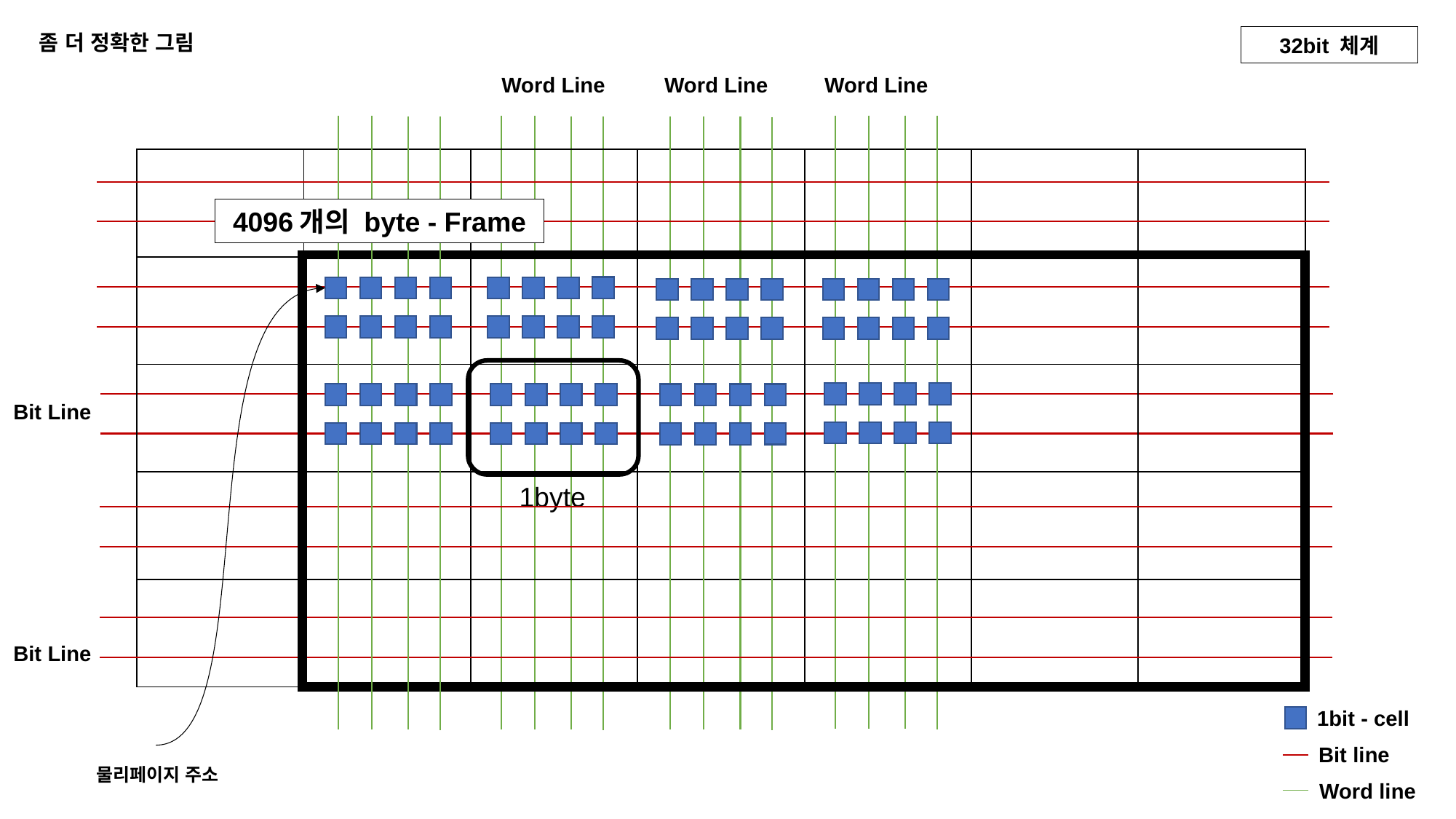

좀 더 정확한 그림
32bit 체계
Word Line
Word Line
Word Line
|  |  |  |  |  |  |  |
| --- | --- | --- | --- | --- | --- | --- |
|  |  |  |  |  |  |  |
|  |  |  |  |  |  |  |
|  |  |  |  |  |  |  |
|  |  |  |  |  |  |  |
4096개의 byte - Frame

Bit Line

1byte
Bit Line
1bit - cell

Bit line
Word line
물리페이지 주소